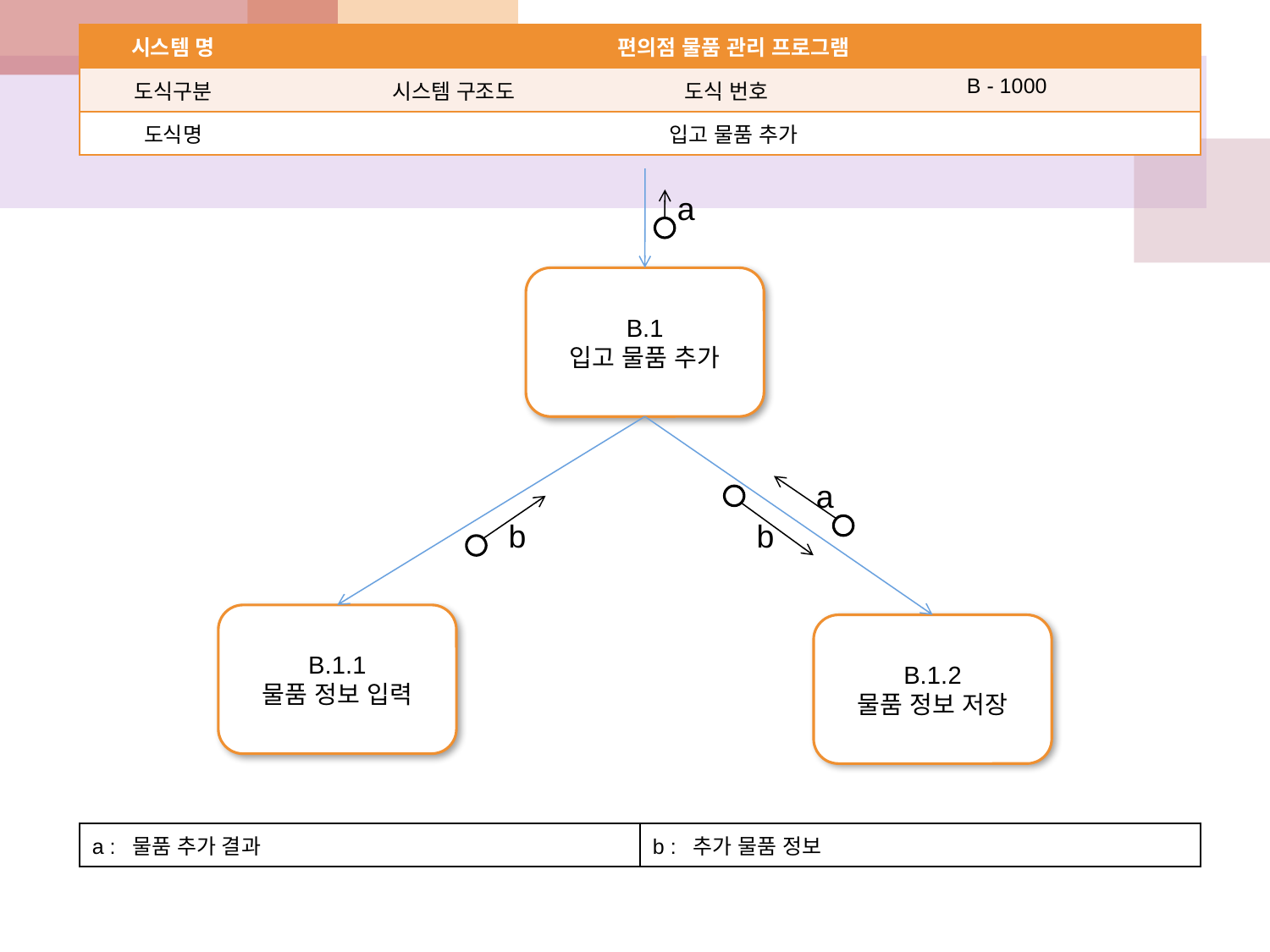

| 시스템 명 | 편의점 물품 관리 프로그램 |  |  |
| --- | --- | --- | --- |
| 도식구분 | 시스템 구조도 | 도식 번호 | B - 1000 |
| 도식명 | 입고 물품 추가 |  |  |
a

B.1
입고 물품 추가
a

b
b

B.1.1
물품 정보 입력
B.1.2
물품 정보 저장
| a : 물품 추가 결과 | b : 추가 물품 정보 |
| --- | --- |